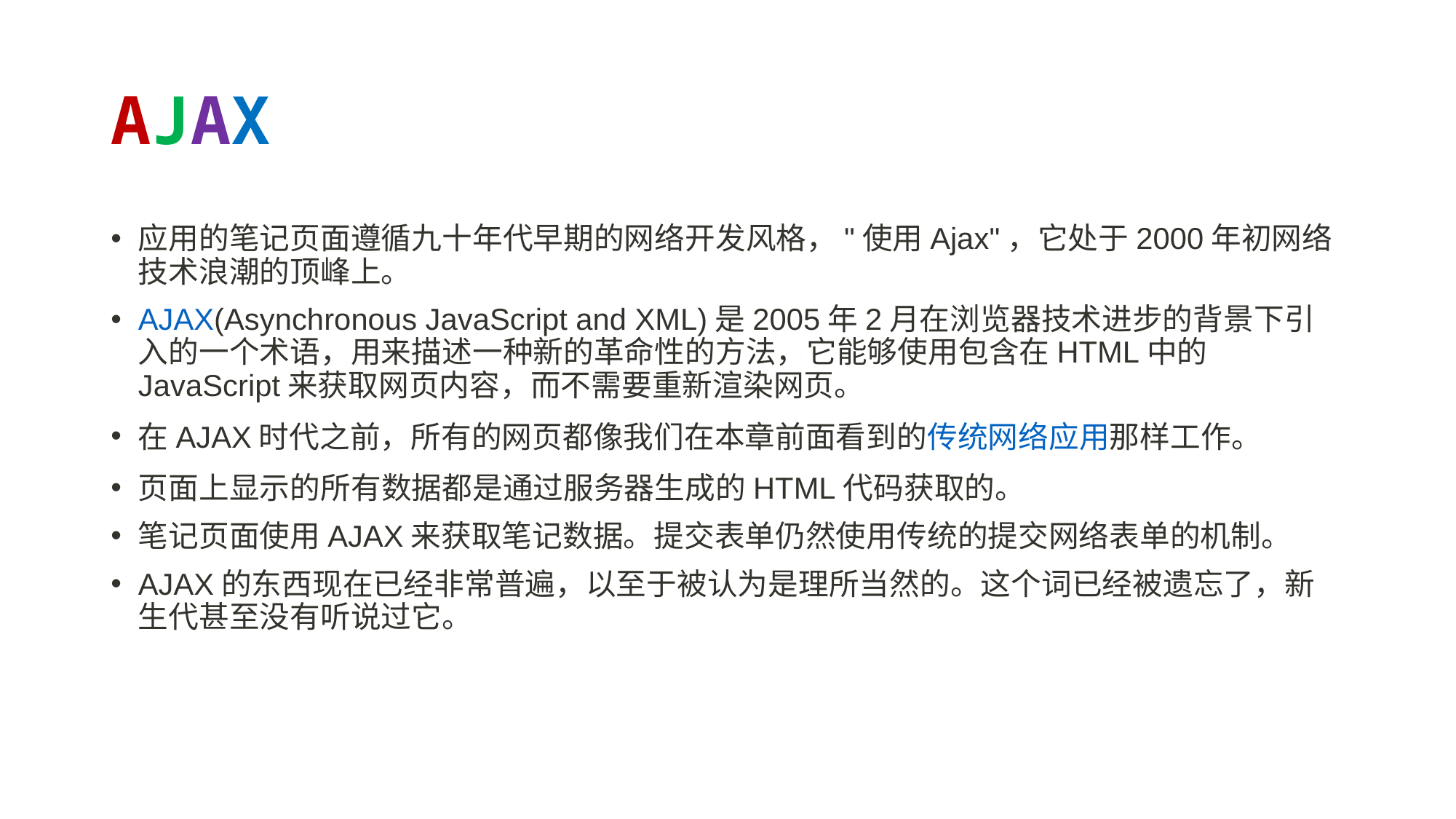

# AJAX
应用的笔记页面遵循九十年代早期的网络开发风格，"使用Ajax"，它处于2000年初网络技术浪潮的顶峰上。
AJAX(Asynchronous JavaScript and XML)是2005年2月在浏览器技术进步的背景下引入的一个术语，用来描述一种新的革命性的方法，它能够使用包含在HTML中的JavaScript来获取网页内容，而不需要重新渲染网页。
在AJAX时代之前，所有的网页都像我们在本章前面看到的传统网络应用那样工作。
页面上显示的所有数据都是通过服务器生成的HTML代码获取的。
笔记页面使用AJAX来获取笔记数据。提交表单仍然使用传统的提交网络表单的机制。
AJAX的东西现在已经非常普遍，以至于被认为是理所当然的。这个词已经被遗忘了，新生代甚至没有听说过它。